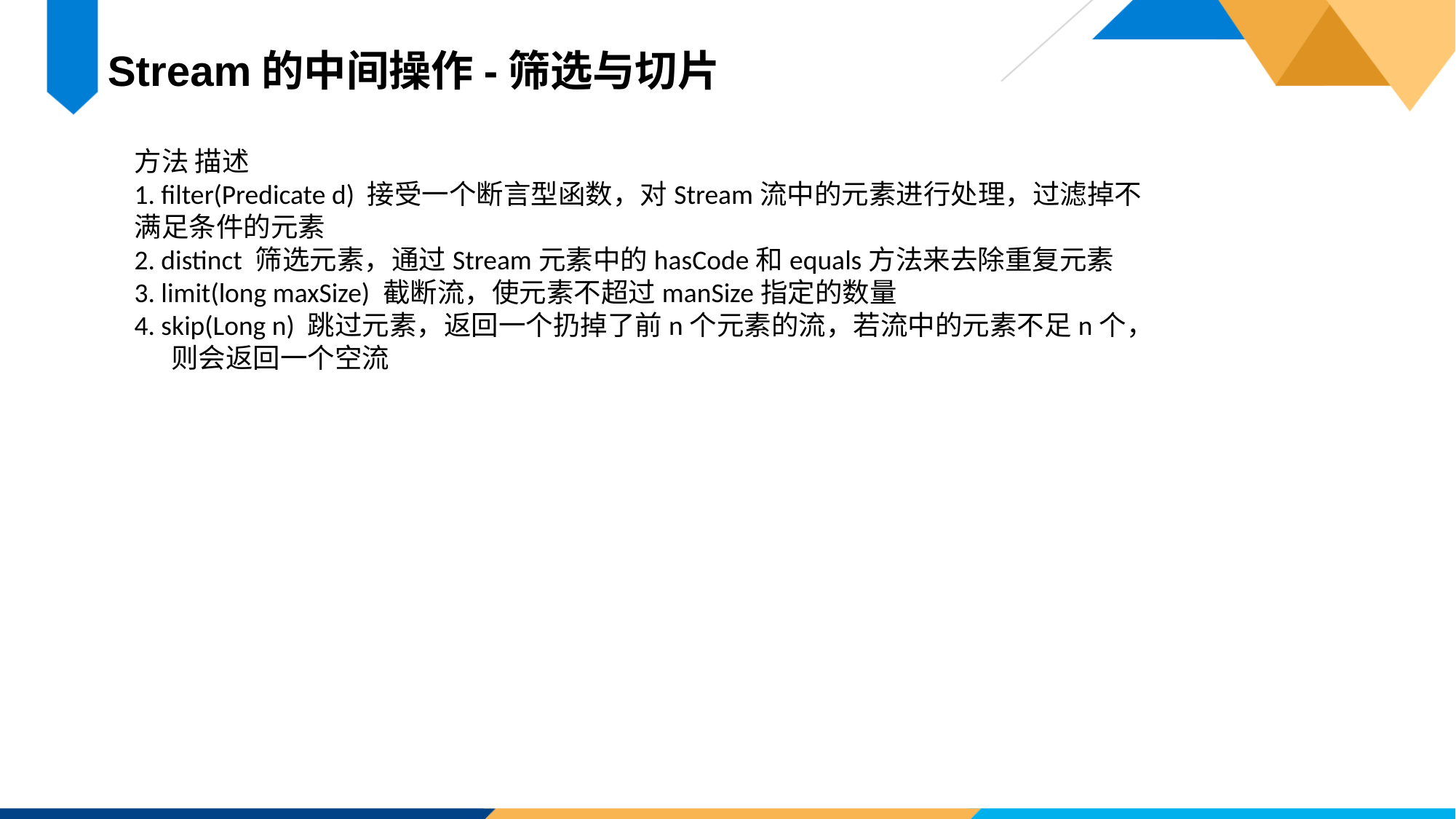

Stream的中间操作-筛选与切片
方法 描述
1. filter(Predicate d) 接受一个断言型函数，对Stream流中的元素进行处理，过滤掉不满足条件的元素
2. distinct 筛选元素，通过Stream元素中的hasCode和equals方法来去除重复元素
3. limit(long maxSize) 截断流，使元素不超过manSize指定的数量
4. skip(Long n) 跳过元素，返回一个扔掉了前n个元素的流，若流中的元素不足n个，      则会返回一个空流